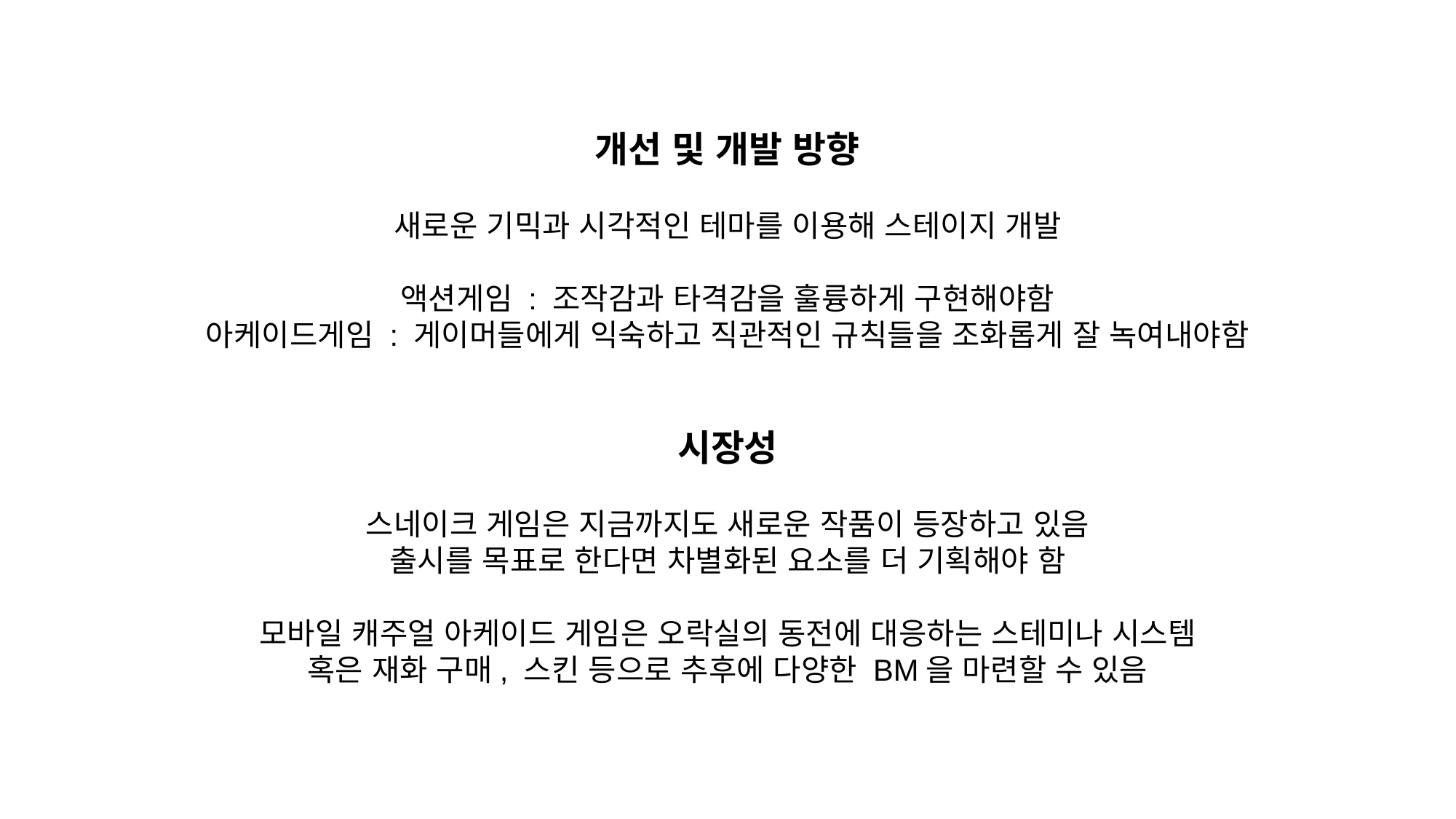

개선 및 개발 방향

새로운 기믹과 시각적인 테마를 이용해 스테이지 개발

액션게임 : 조작감과 타격감을 훌륭하게 구현해야함
아케이드게임 : 게이머들에게 익숙하고 직관적인 규칙들을 조화롭게 잘 녹여내야함

시장성

스네이크 게임은 지금까지도 새로운 작품이 등장하고 있음
출시를 목표로 한다면 차별화된 요소를 더 기획해야 함

모바일 캐주얼 아케이드 게임은 오락실의 동전에 대응하는 스테미나 시스템
혹은 재화 구매, 스킨 등으로 추후에 다양한 BM을 마련할 수 있음